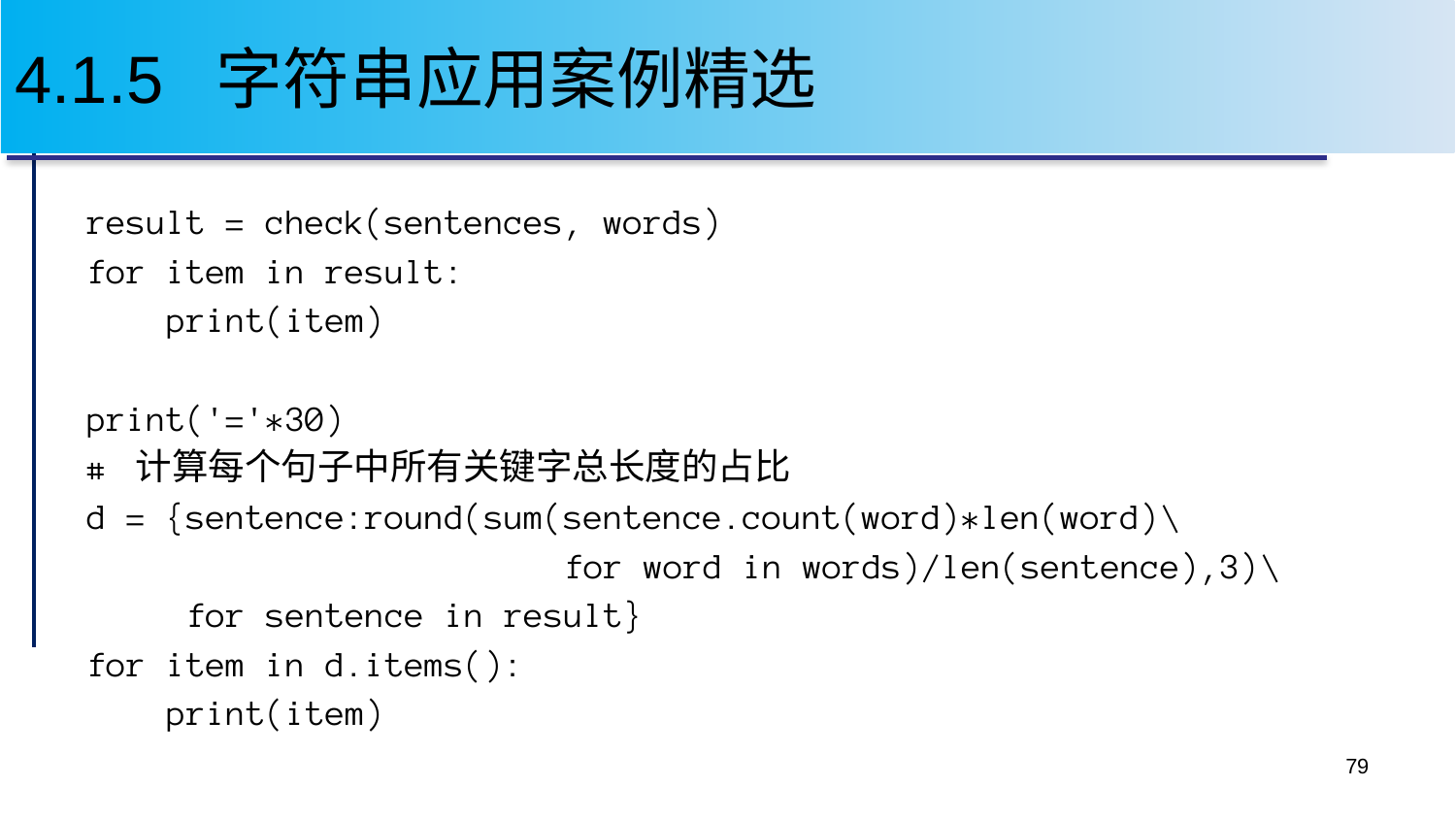

# 4.1.5  字符串应用案例精选
result = check(sentences, words)
for item in result:
    print(item)

print('='*30)
# 计算每个句子中所有关键字总长度的占比
d = {sentence:round(sum(sentence.count(word)*len(word)\
                        for word in words)/len(sentence),3)\
     for sentence in result}
for item in d.items():
    print(item)
79